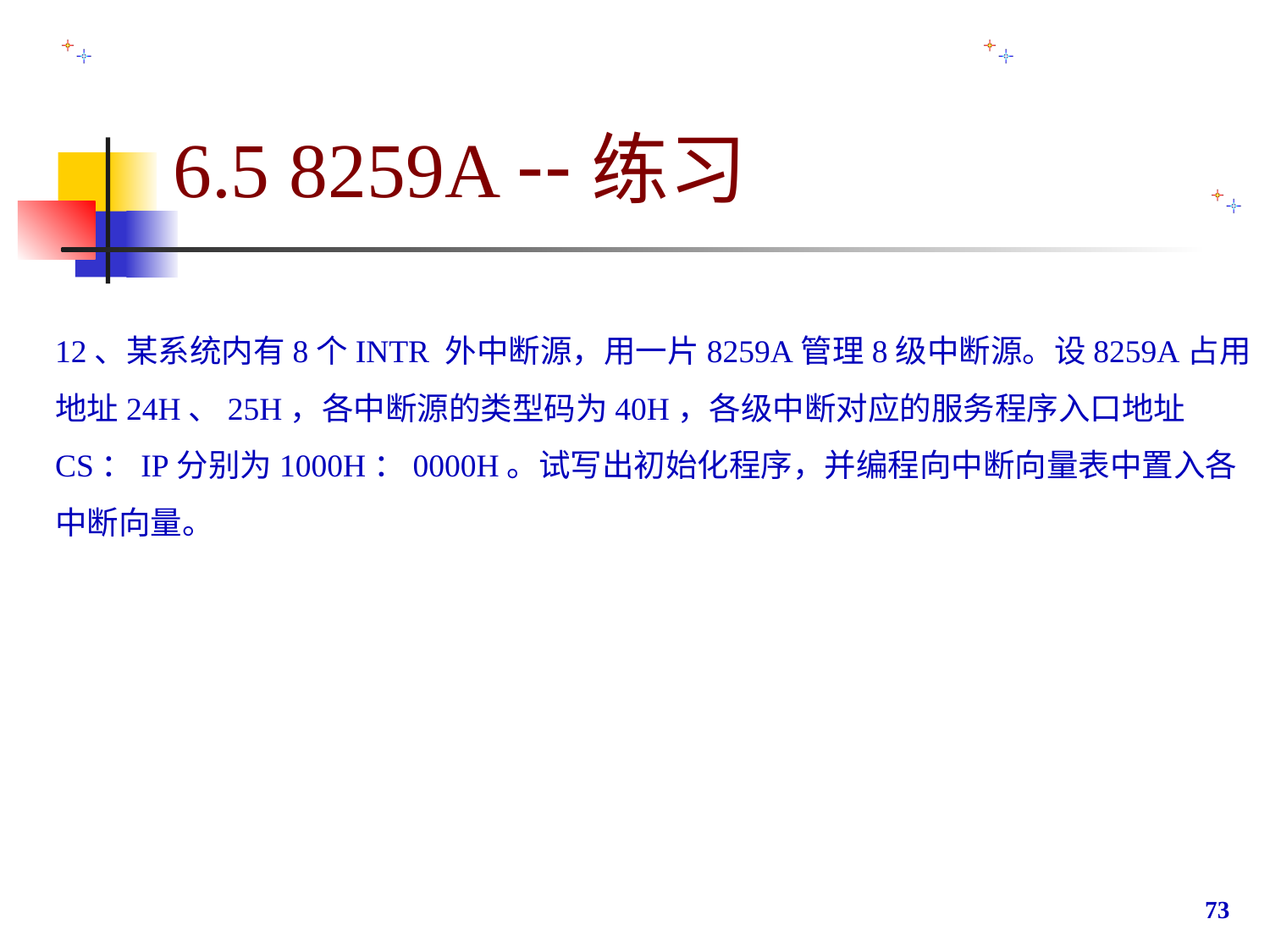

# 6.5 8259A --练习
12、某系统内有8个INTR 外中断源，用一片8259A管理8级中断源。设8259A占用地址24H、25H，各中断源的类型码为40H，各级中断对应的服务程序入口地址CS：IP分别为1000H：0000H。试写出初始化程序，并编程向中断向量表中置入各中断向量。
73